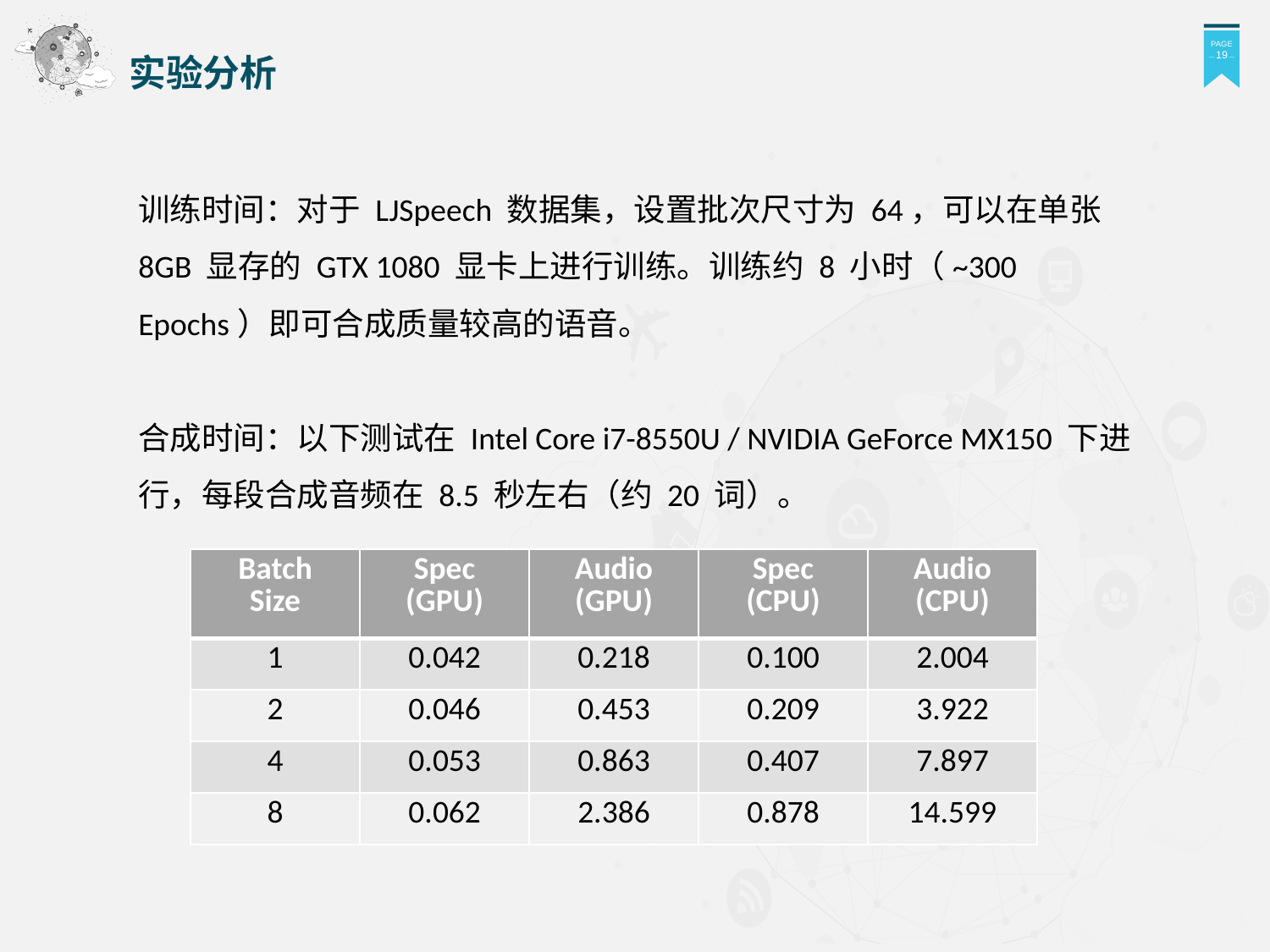

实验分析
训练时间：对于 LJSpeech 数据集，设置批次尺寸为 64，可以在单张 8GB 显存的 GTX 1080 显卡上进行训练。训练约 8 小时（~300 Epochs）即可合成质量较高的语音。

合成时间：以下测试在 Intel Core i7-8550U / NVIDIA GeForce MX150 下进行，每段合成音频在 8.5 秒左右（约 20 词）。
| Batch Size | Spec (GPU) | Audio (GPU) | Spec (CPU) | Audio (CPU) |
| --- | --- | --- | --- | --- |
| 1 | 0.042 | 0.218 | 0.100 | 2.004 |
| 2 | 0.046 | 0.453 | 0.209 | 3.922 |
| 4 | 0.053 | 0.863 | 0.407 | 7.897 |
| 8 | 0.062 | 2.386 | 0.878 | 14.599 |